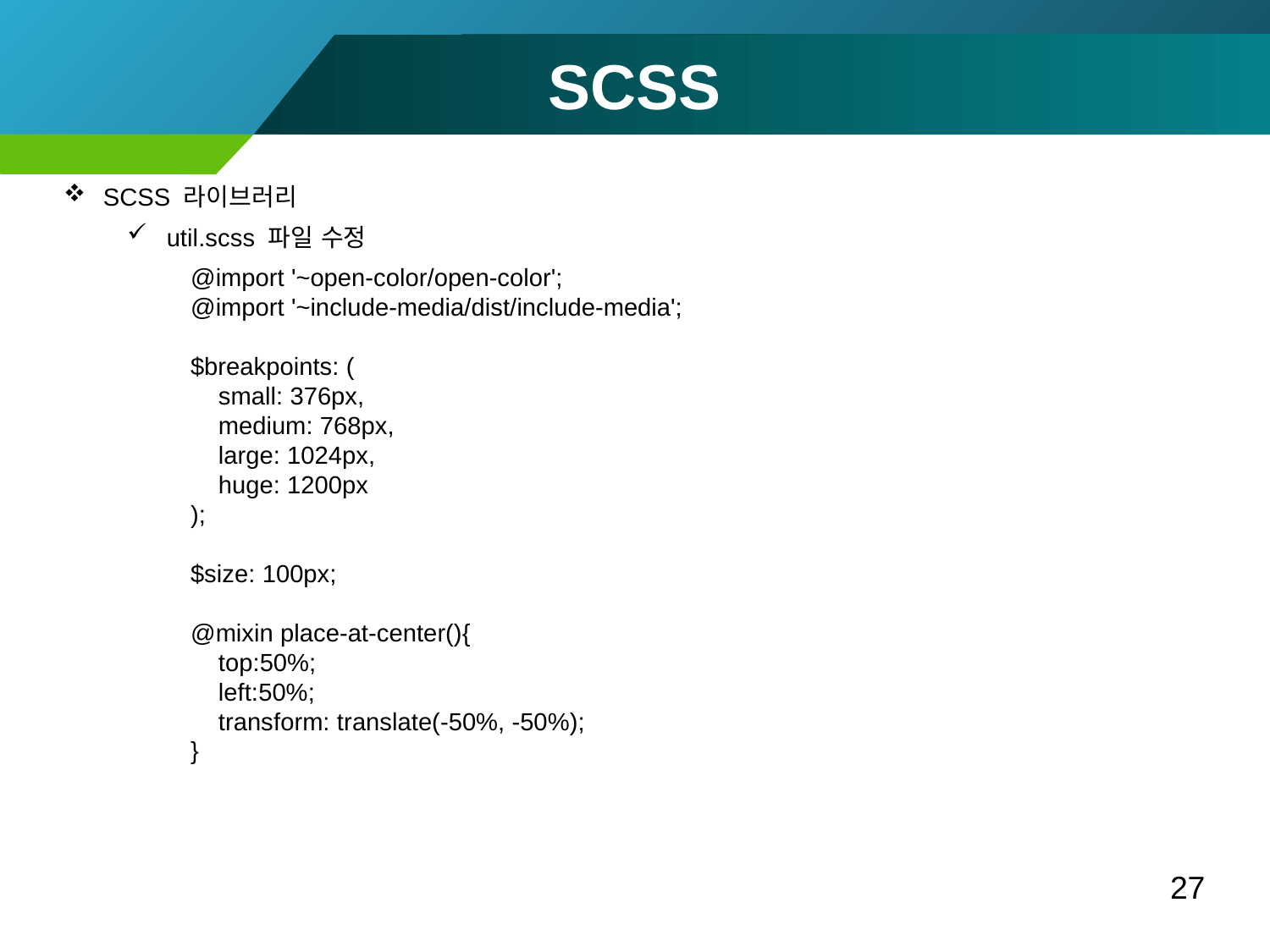

SCSS
SCSS 라이브러리
util.scss 파일 수정
@import '~open-color/open-color';
@import '~include-media/dist/include-media';

$breakpoints: (
    small: 376px,
    medium: 768px,
    large: 1024px,
    huge: 1200px
);

$size: 100px;

@mixin place-at-center(){
    top:50%;
    left:50%;
    transform: translate(-50%, -50%);
}

27